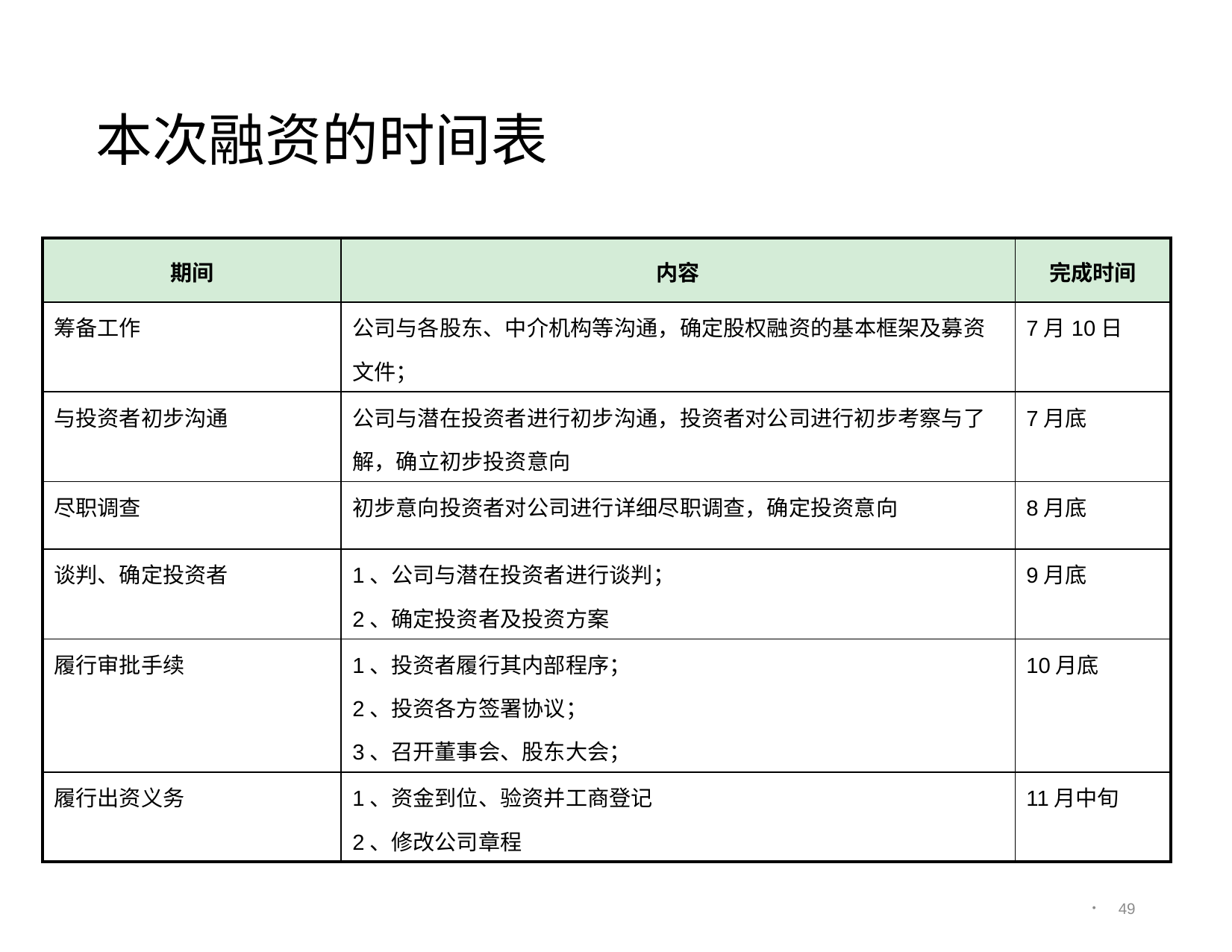

# 本次融资的时间表
| 期间 | 内容 | 完成时间 |
| --- | --- | --- |
| 筹备工作 | 公司与各股东、中介机构等沟通，确定股权融资的基本框架及募资 文件； | 7月10日 |
| 与投资者初步沟通 | 公司与潜在投资者进行初步沟通，投资者对公司进行初步考察与了 解，确立初步投资意向 | 7月底 |
| 尽职调查 | 初步意向投资者对公司进行详细尽职调查，确定投资意向 | 8月底 |
| 谈判、确定投资者 | 1、公司与潜在投资者进行谈判； 2、确定投资者及投资方案 | 9月底 |
| 履行审批手续 | 1、投资者履行其内部程序； 2、投资各方签署协议； 3、召开董事会、股东大会； | 10月底 |
| 履行出资义务 | 1、资金到位、验资并工商登记 2、修改公司章程 | 11月中旬 |
49